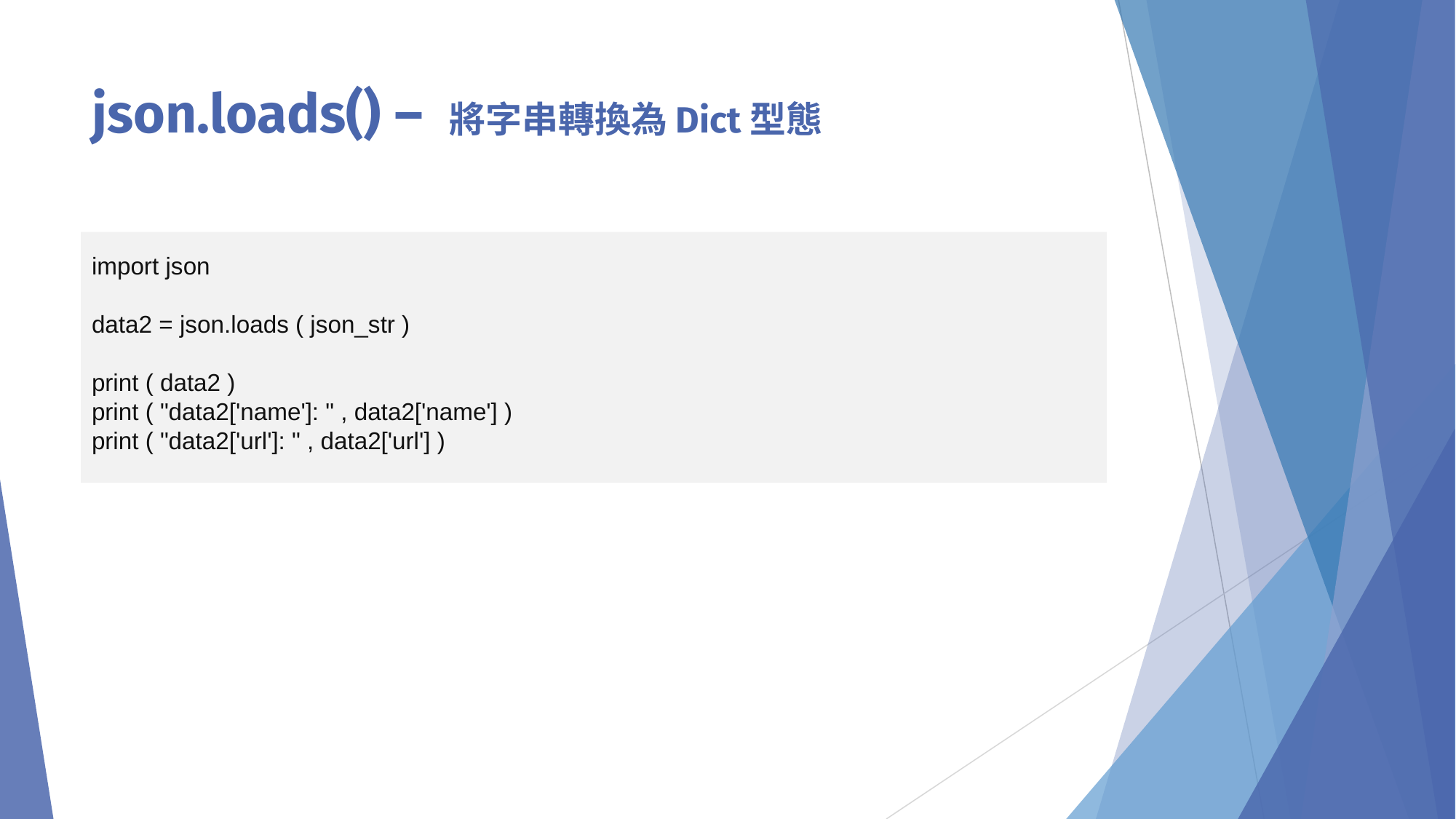

# json.loads() – 將字串轉換為Dict型態
import json

data2 = json.loads ( json_str )

print ( data2 )
print ( "data2['name']: " , data2['name'] )
print ( "data2['url']: " , data2['url'] )